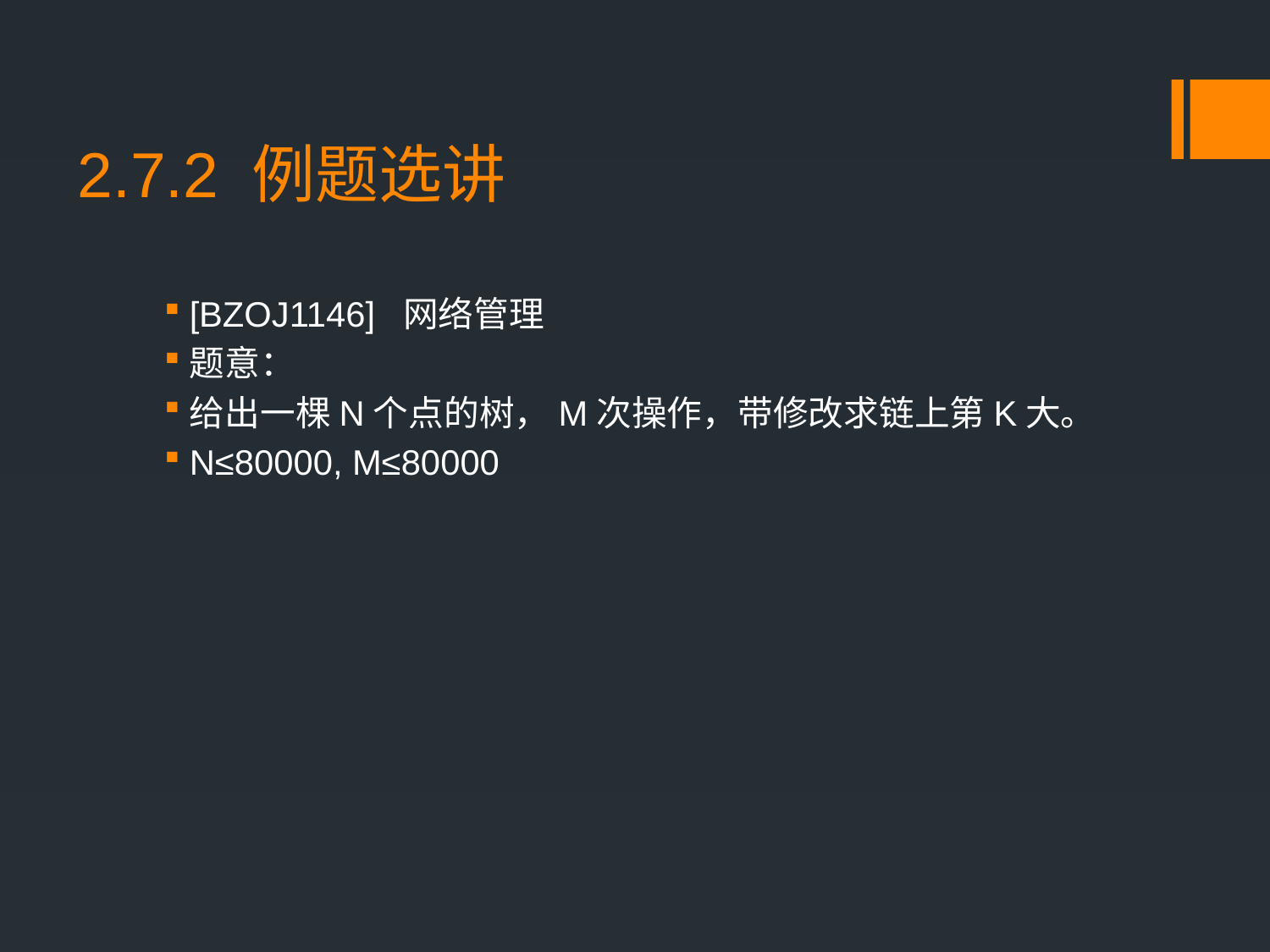

# 2.7.2 例题选讲

[BZOJ1146]  网络管理
题意：
给出一棵N个点的树，M次操作，带修改求链上第K大。
N≤80000, M≤80000